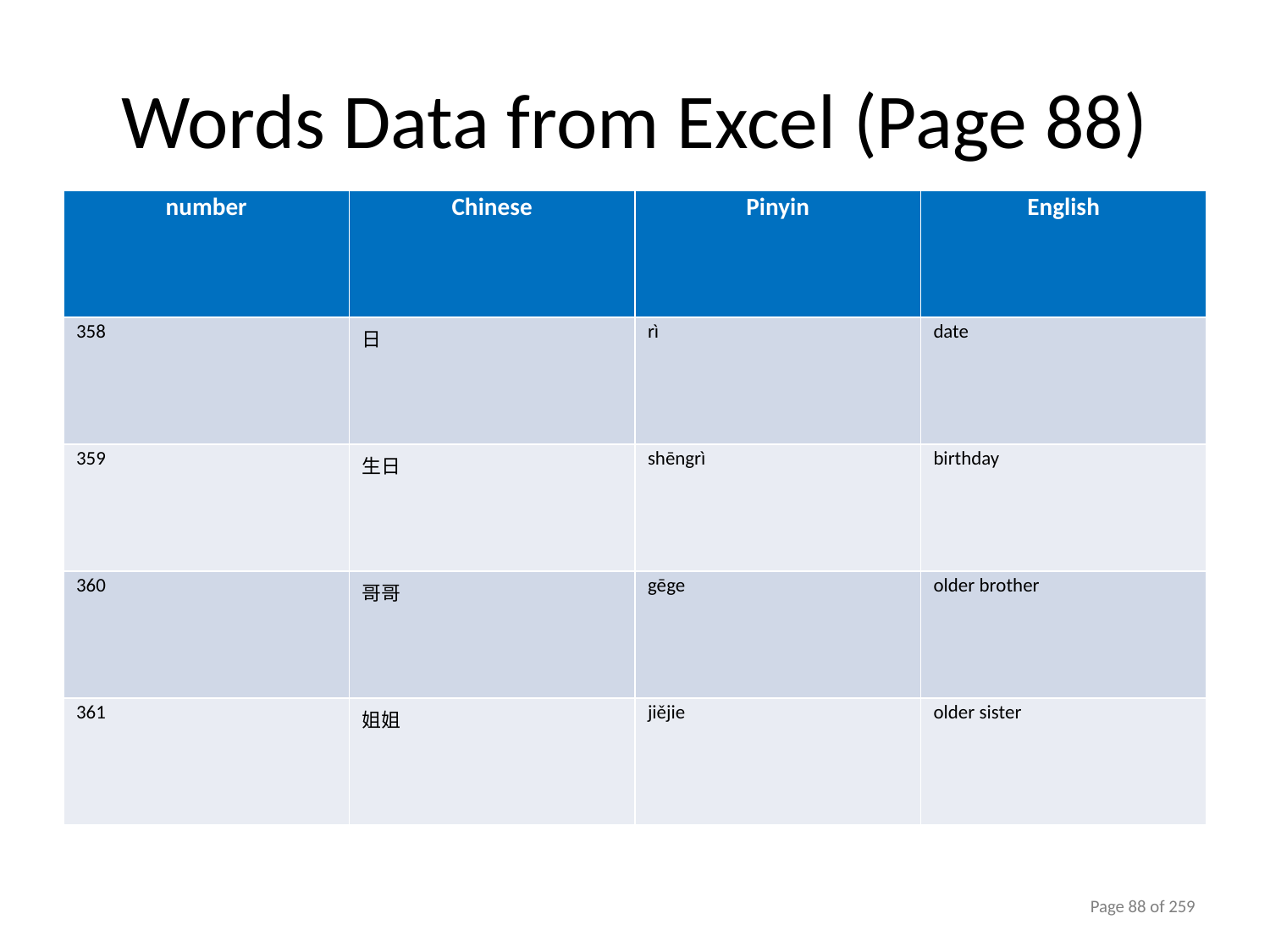

# Words Data from Excel (Page 88)
| number | Chinese | Pinyin | English |
| --- | --- | --- | --- |
| 358 | 日 | rì | date |
| 359 | 生日 | shēngrì | birthday |
| 360 | 哥哥 | gēge | older brother |
| 361 | 姐姐 | jiějie | older sister |

Page 88 of 259